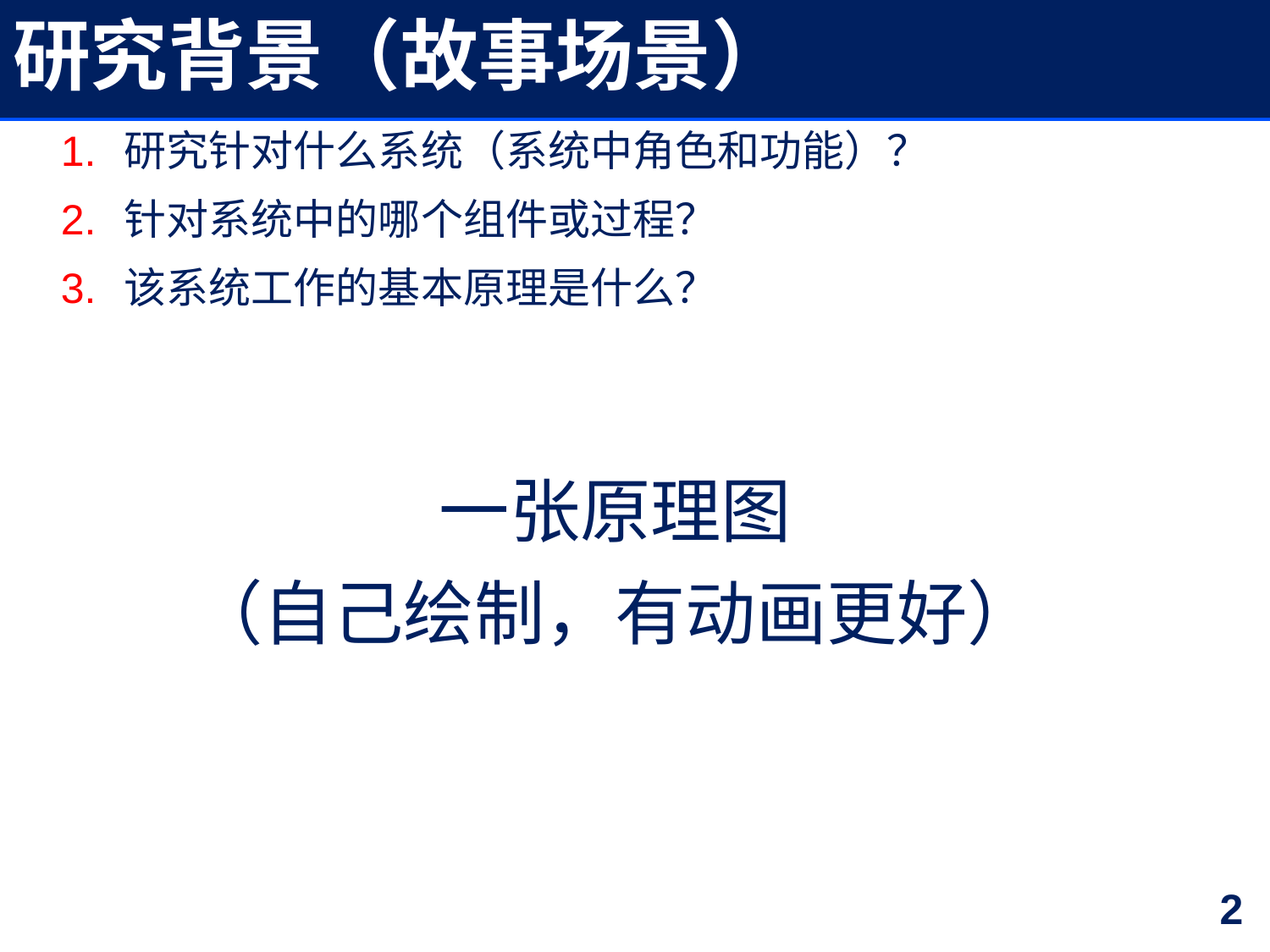

# 研究背景（故事场景）
研究针对什么系统（系统中角色和功能）？
针对系统中的哪个组件或过程？
该系统工作的基本原理是什么？

一张原理图
（自己绘制，有动画更好）

2